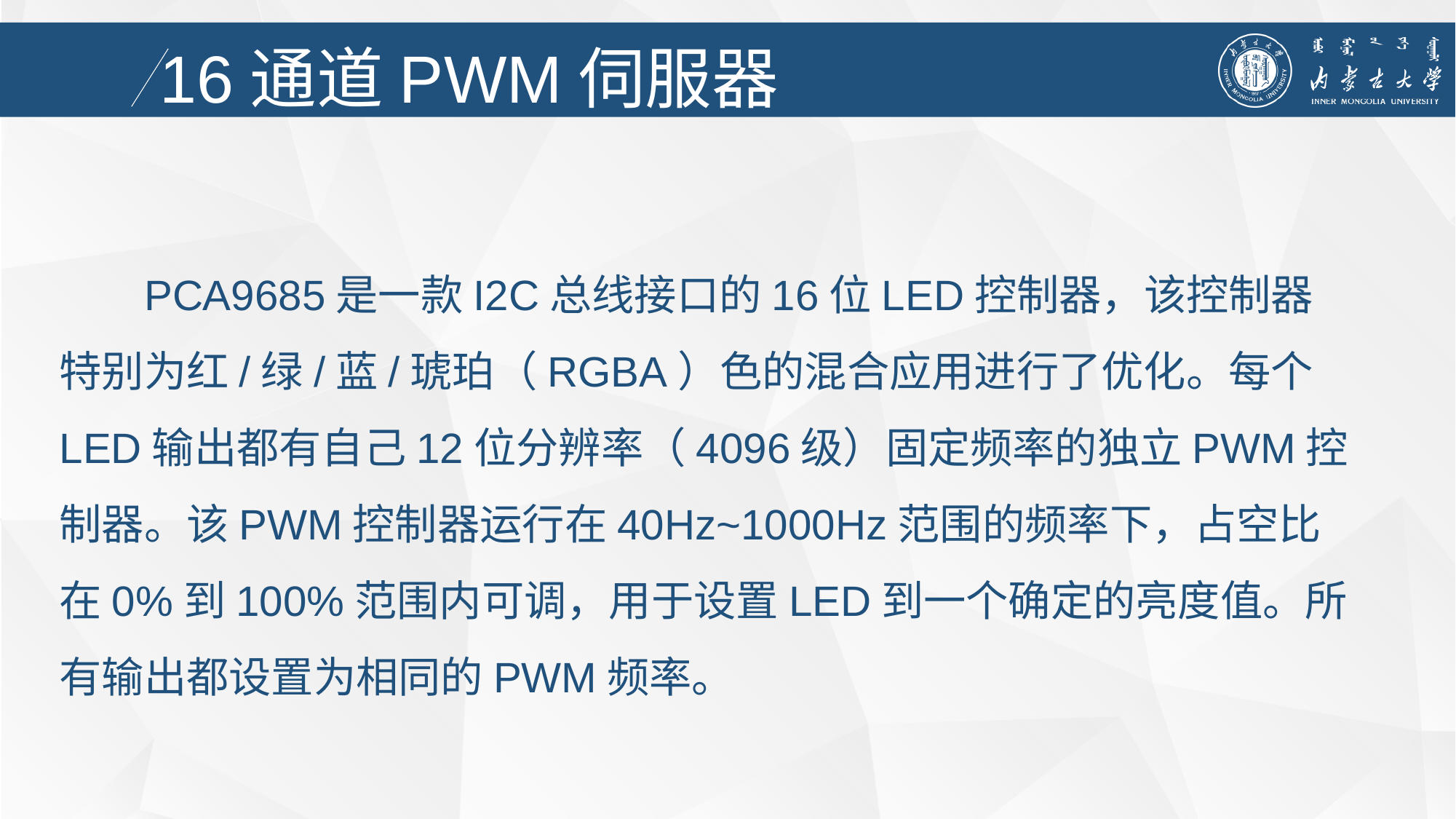

16通道PWM伺服器
PCA9685是一款I2C总线接口的16位LED控制器，该控制器特别为红/绿/蓝/琥珀（RGBA）色的混合应用进行了优化。每个LED输出都有自己12位分辨率（4096级）固定频率的独立PWM控制器。该PWM控制器运行在40Hz~1000Hz范围的频率下，占空比在0%到100%范围内可调，用于设置LED到一个确定的亮度值。所有输出都设置为相同的PWM频率。